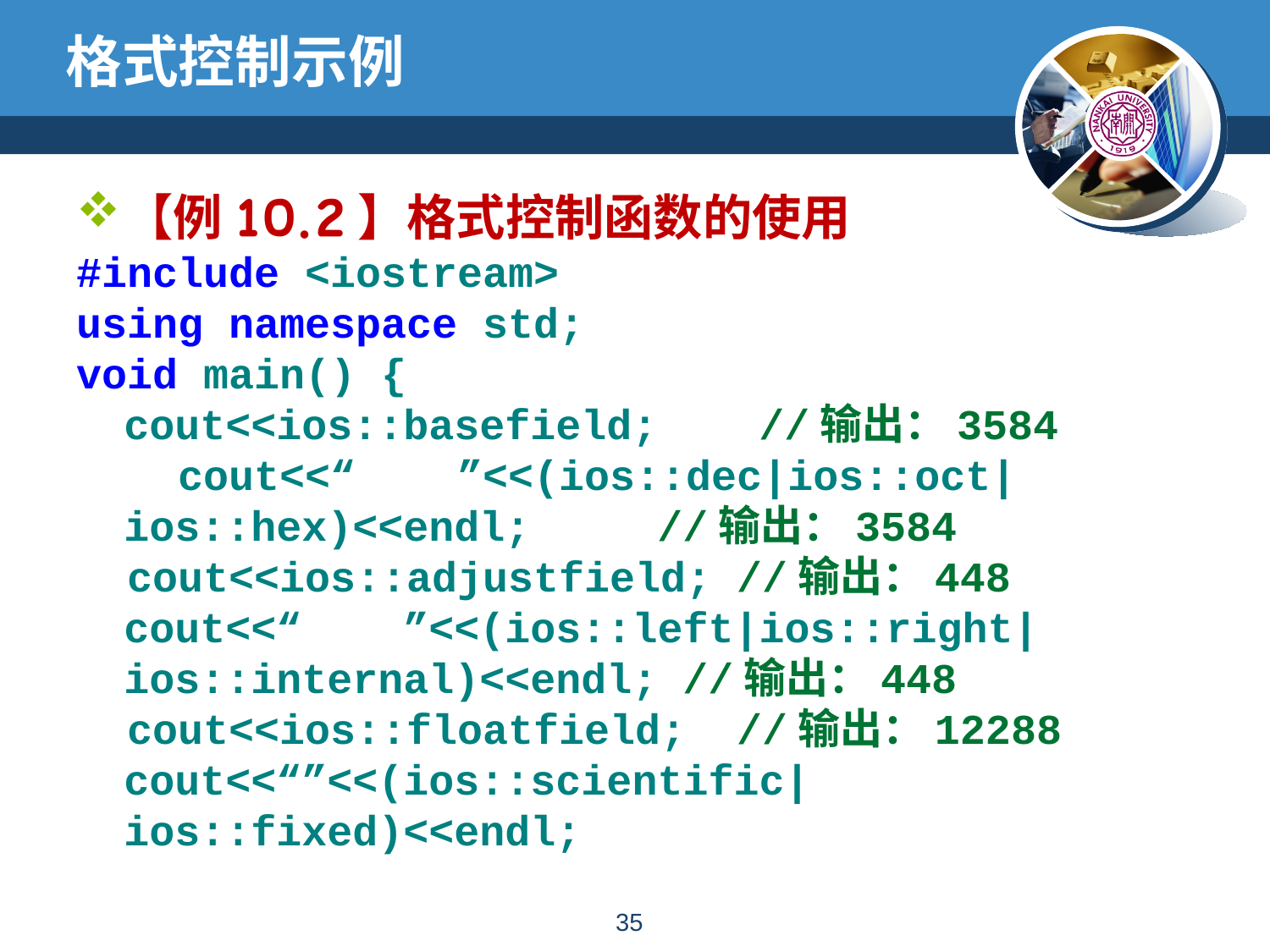

# 格式控制示例
【例10.2】格式控制函数的使用
#include <iostream>
using namespace std;
void main() {
	cout<<ios::basefield; 	//输出：3584
    cout<<“    ”<<(ios::dec|ios::oct|ios::hex)<<endl;     //输出：3584
  cout<<ios::adjustfield; //输出：448
	cout<<“    ”<<(ios::left|ios::right|ios::internal)<<endl; //输出：448
  cout<<ios::floatfield;  //输出：12288
	cout<<“”<<(ios::scientific|ios::fixed)<<endl;
35